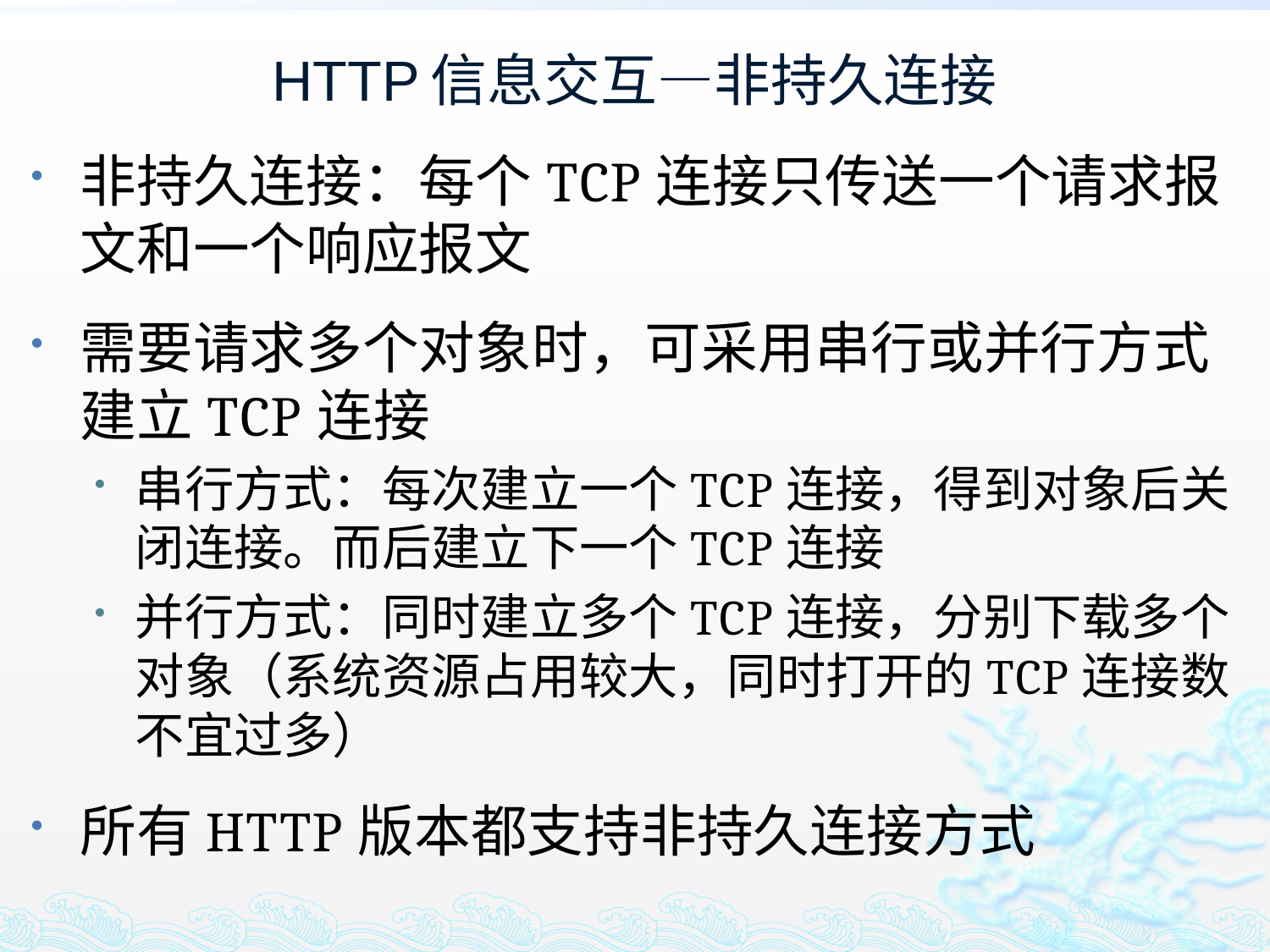

# HTTP信息交互—非持久连接
非持久连接：每个TCP连接只传送一个请求报文和一个响应报文
需要请求多个对象时，可采用串行或并行方式建立TCP连接
串行方式：每次建立一个TCP连接，得到对象后关闭连接。而后建立下一个TCP连接
并行方式：同时建立多个TCP连接，分别下载多个对象（系统资源占用较大，同时打开的TCP连接数不宜过多）
所有HTTP版本都支持非持久连接方式